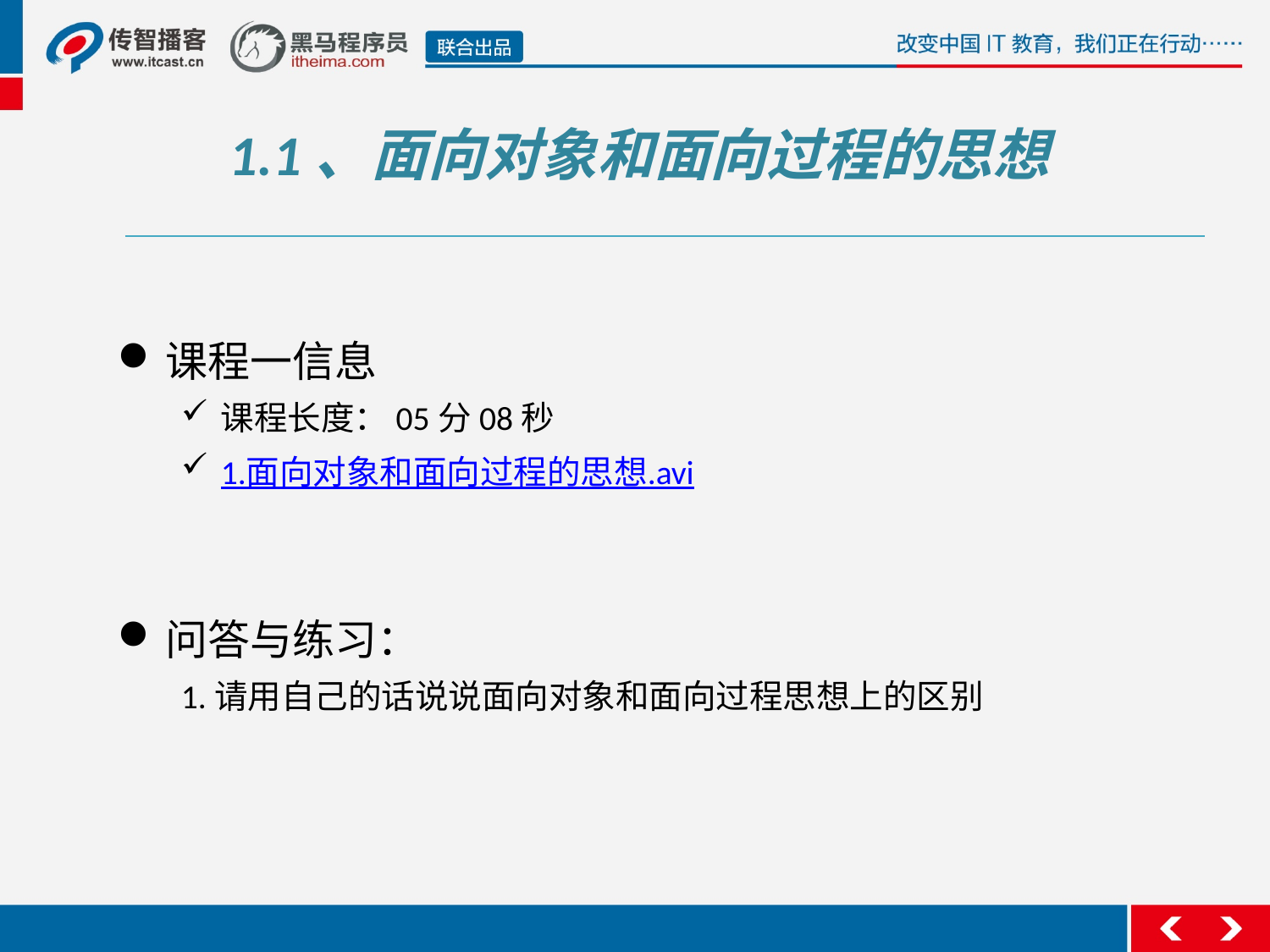

1.1、面向对象和面向过程的思想

课程一信息
课程长度：05分08秒
1.面向对象和面向过程的思想.avi

问答与练习：
1.请用自己的话说说面向对象和面向过程思想上的区别